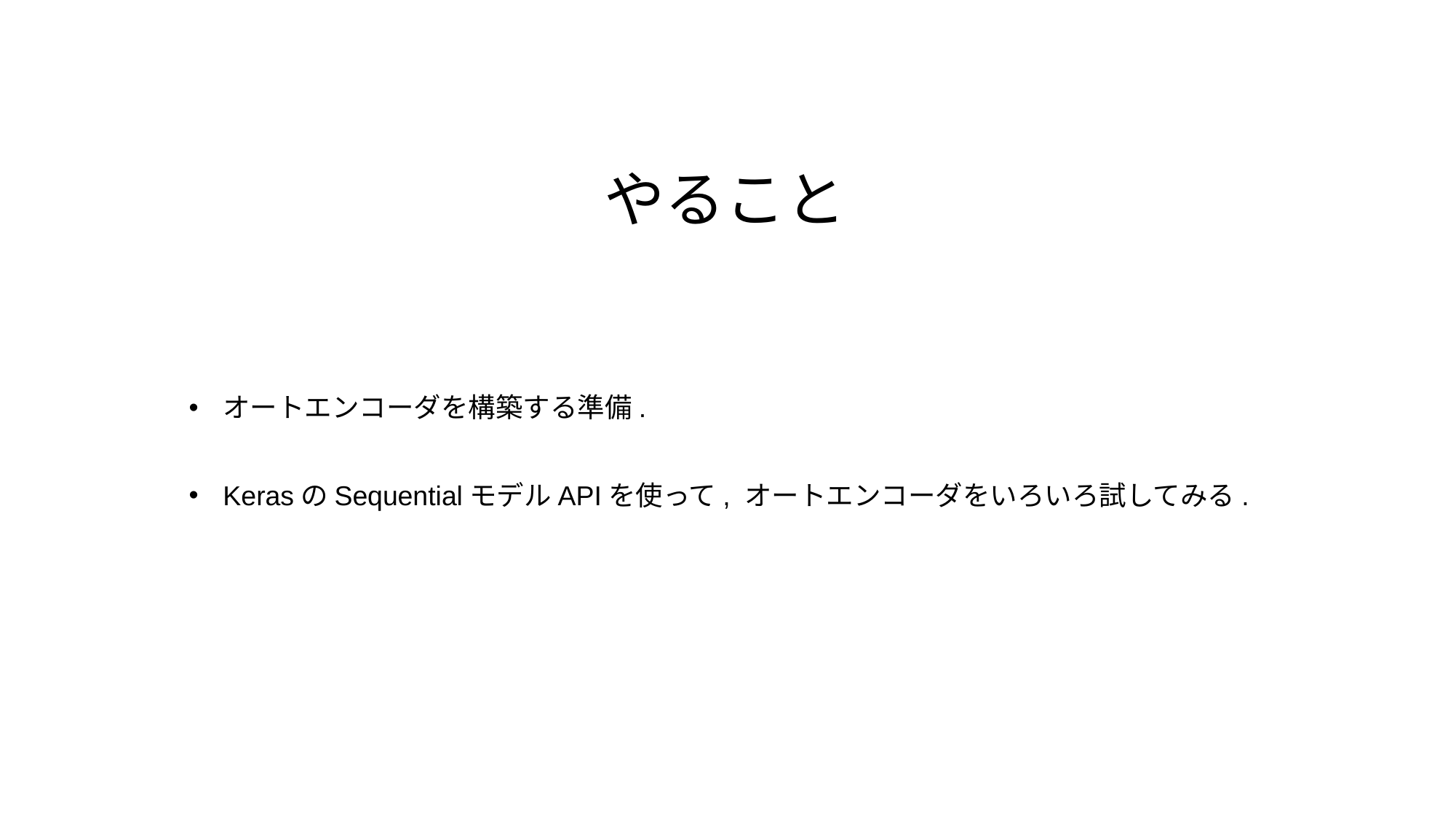

やること

オートエンコーダを構築する準備.

KerasのSequentialモデルAPIを使って, オートエンコーダをいろいろ試してみる.